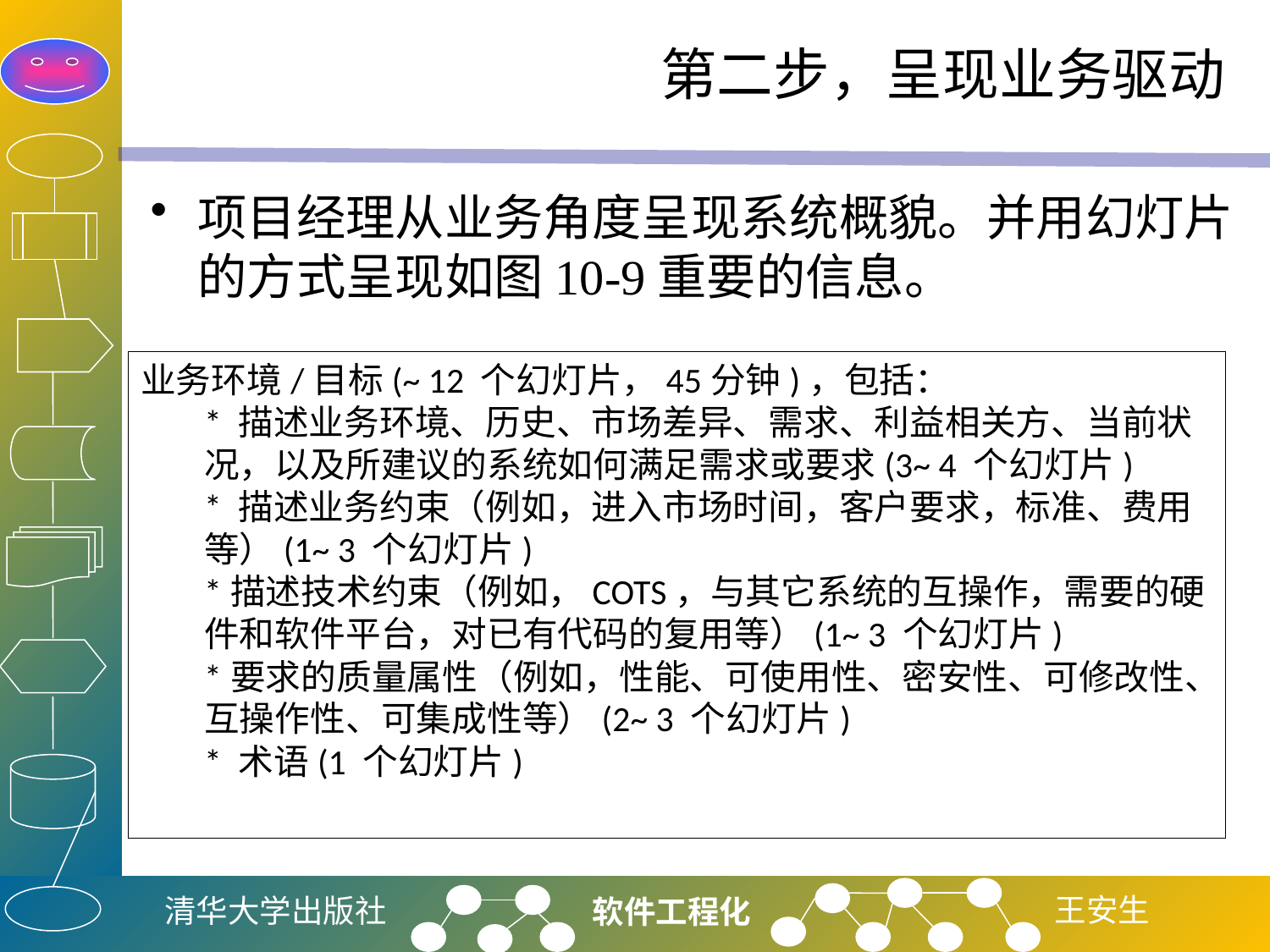

# 第二步，呈现业务驱动
项目经理从业务角度呈现系统概貌。并用幻灯片的方式呈现如图10-9重要的信息。
业务环境/目标(~ 12 个幻灯片，45分钟)，包括：
* 描述业务环境、历史、市场差异、需求、利益相关方、当前状况，以及所建议的系统如何满足需求或要求(3~ 4 个幻灯片)
* 描述业务约束（例如，进入市场时间，客户要求，标准、费用等）(1~ 3 个幻灯片)
*描述技术约束（例如，COTS，与其它系统的互操作，需要的硬件和软件平台，对已有代码的复用等）(1~ 3 个幻灯片)
*要求的质量属性（例如，性能、可使用性、密安性、可修改性、互操作性、可集成性等）(2~ 3 个幻灯片)
* 术语(1 个幻灯片)